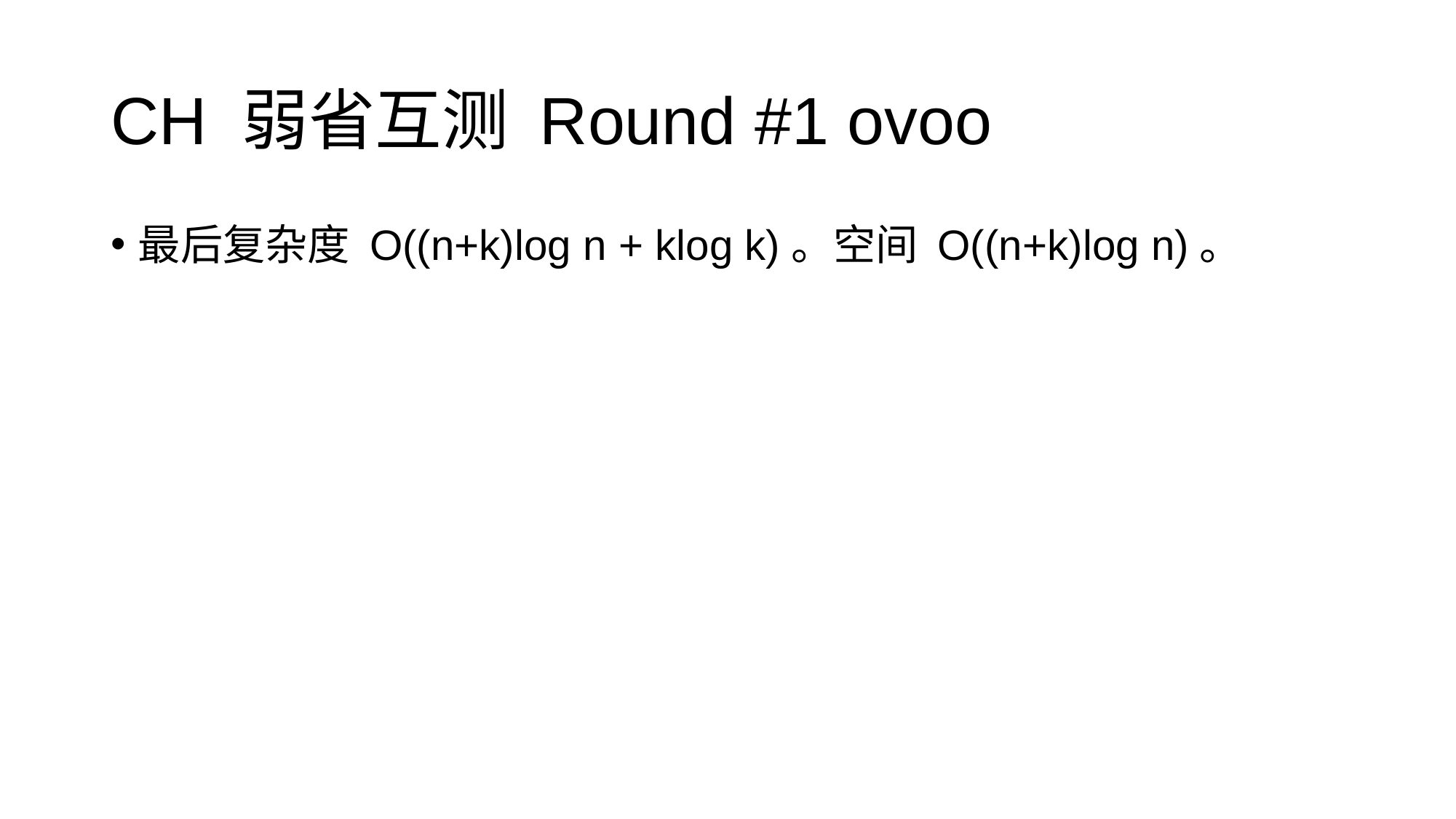

# CH 弱省互测 Round #1 ovoo
最后复杂度 O((n+k)log n + klog k)。空间 O((n+k)log n)。